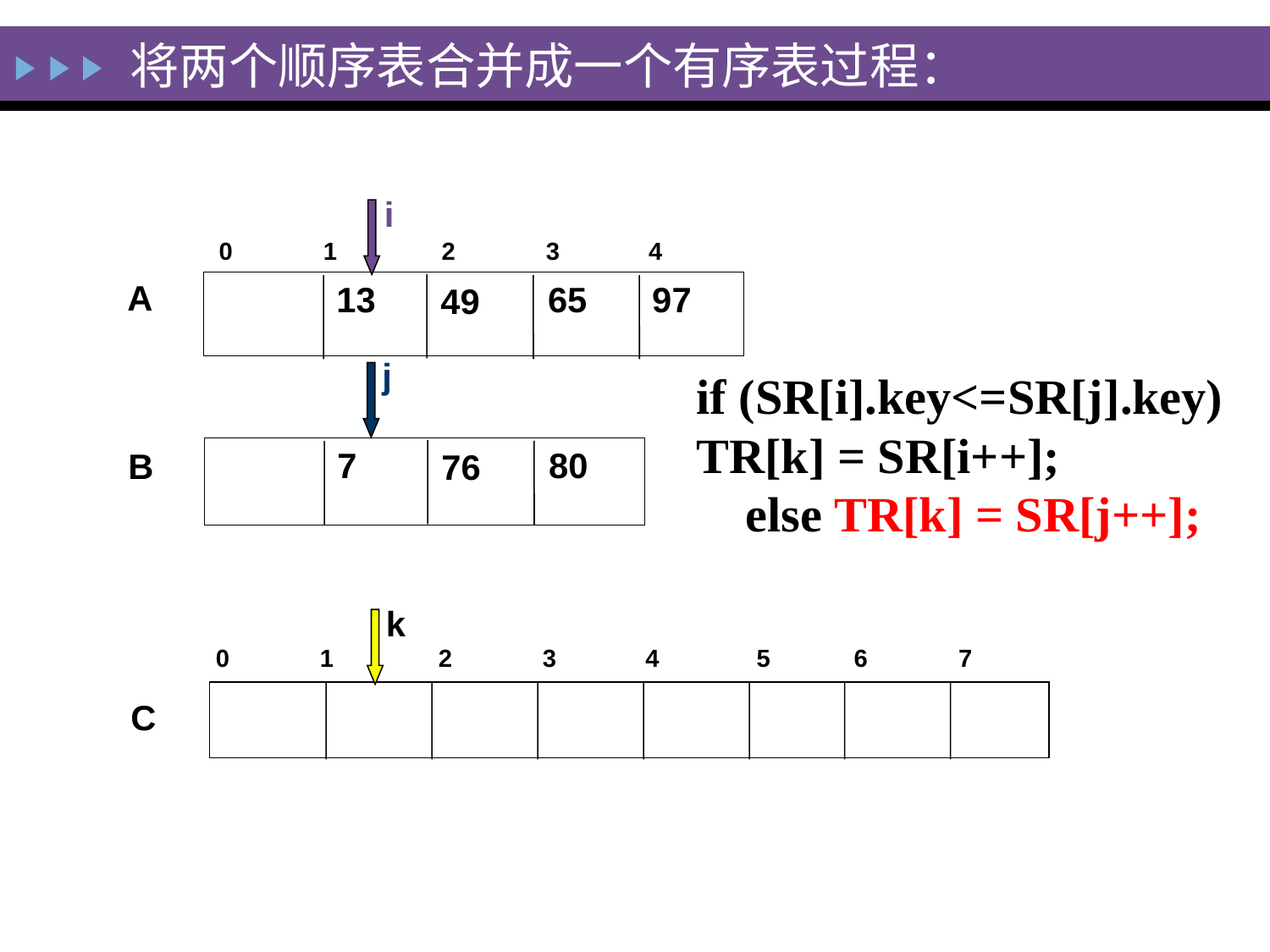

# 将两个顺序表合并成一个有序表过程：

i

0             1               2             3	       4
A
13
65
97

49

j
if (SR[i].key<=SR[j].key)  TR[k] = SR[i++];
    else TR[k] = SR[j++];

7
80
B

76

k

0             1               2             3	       4              5            6             7

C